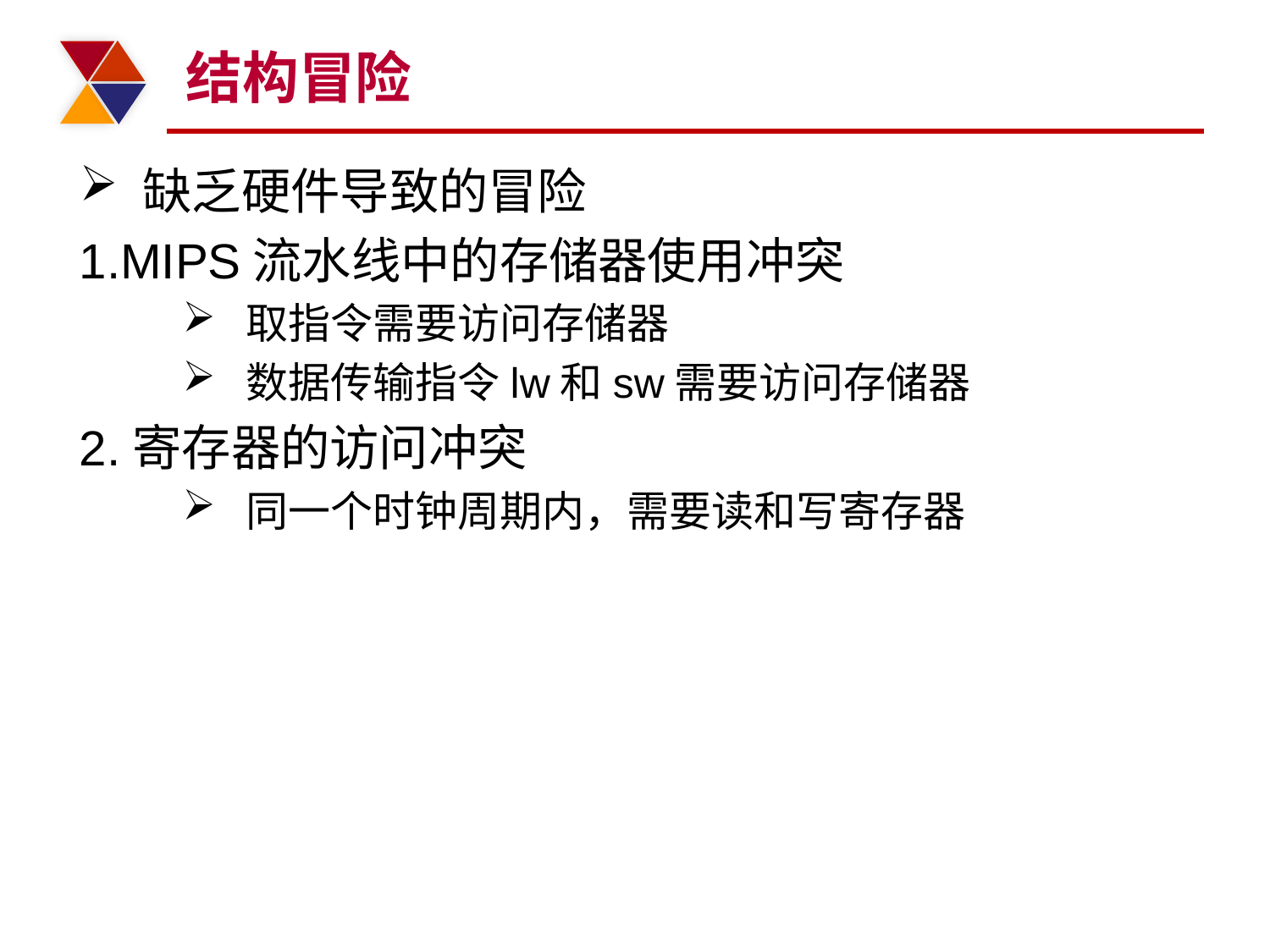

# 结构冒险
缺乏硬件导致的冒险
1.MIPS流水线中的存储器使用冲突
取指令需要访问存储器
数据传输指令lw和sw需要访问存储器
2.寄存器的访问冲突
同一个时钟周期内，需要读和写寄存器